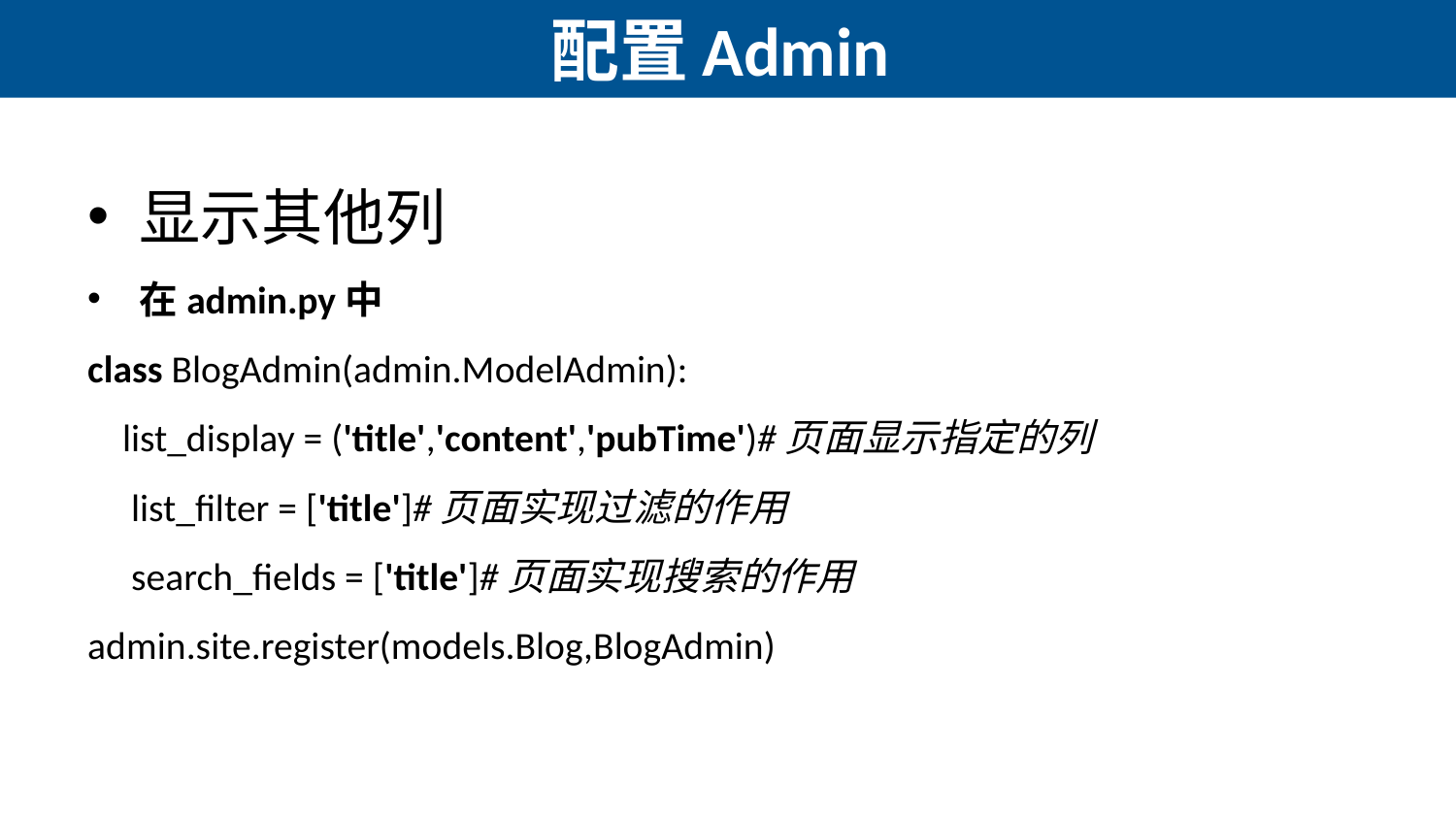

# 配置Admin
显示其他列
在admin.py中
class BlogAdmin(admin.ModelAdmin):
    list_display = ('title','content','pubTime')#页面显示指定的列
    list_filter = ['title']#页面实现过滤的作用
    search_fields = ['title']#页面实现搜索的作用
admin.site.register(models.Blog,BlogAdmin)